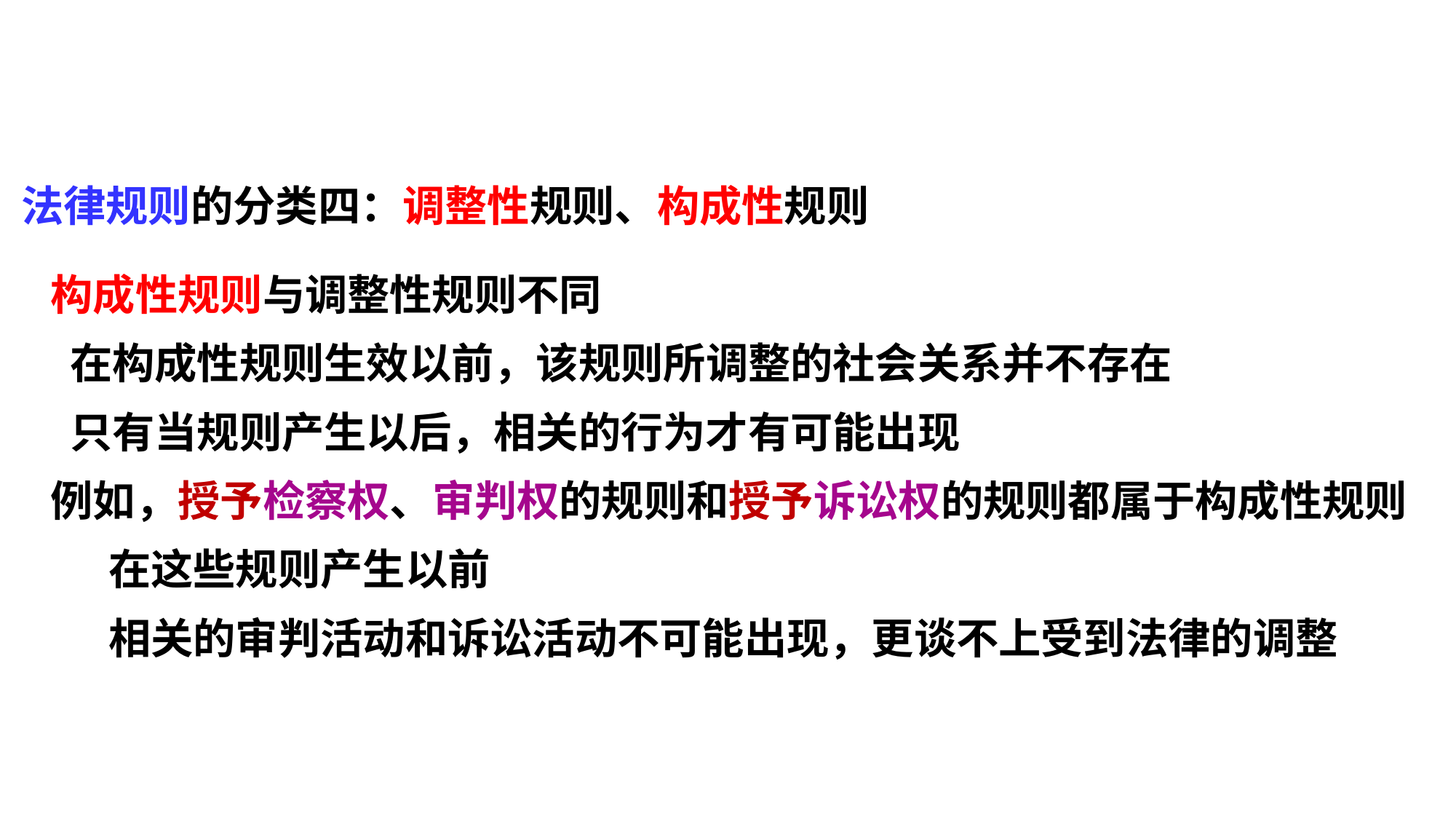

法律规则的分类四：调整性规则、构成性规则

  构成性规则与调整性规则不同
    在构成性规则生效以前，该规则所调整的社会关系并不存在
    只有当规则产生以后，相关的行为才有可能出现
  例如，授予检察权、审判权的规则和授予诉讼权的规则都属于构成性规则
        在这些规则产生以前
        相关的审判活动和诉讼活动不可能出现，更谈不上受到法律的调整